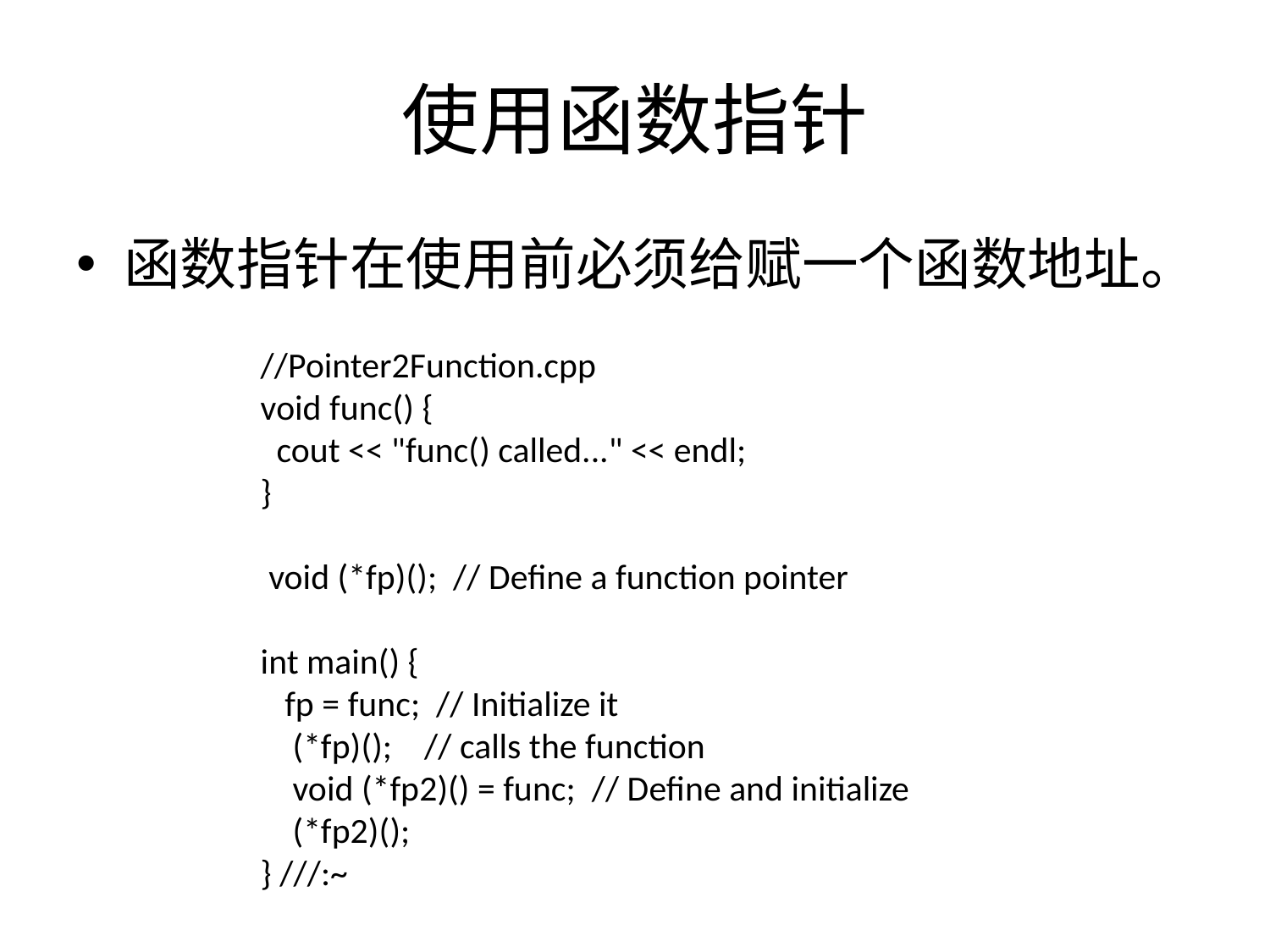

# 使用函数指针
函数指针在使用前必须给赋一个函数地址。
//Pointer2Function.cpp
void func() {
  cout << "func() called..." << endl;
}

 void (*fp)();  // Define a function pointer

int main() {
   fp = func;  // Initialize it
    (*fp)();    // calls the function
    void (*fp2)() = func;  // Define and initialize
    (*fp2)();
} ///:~